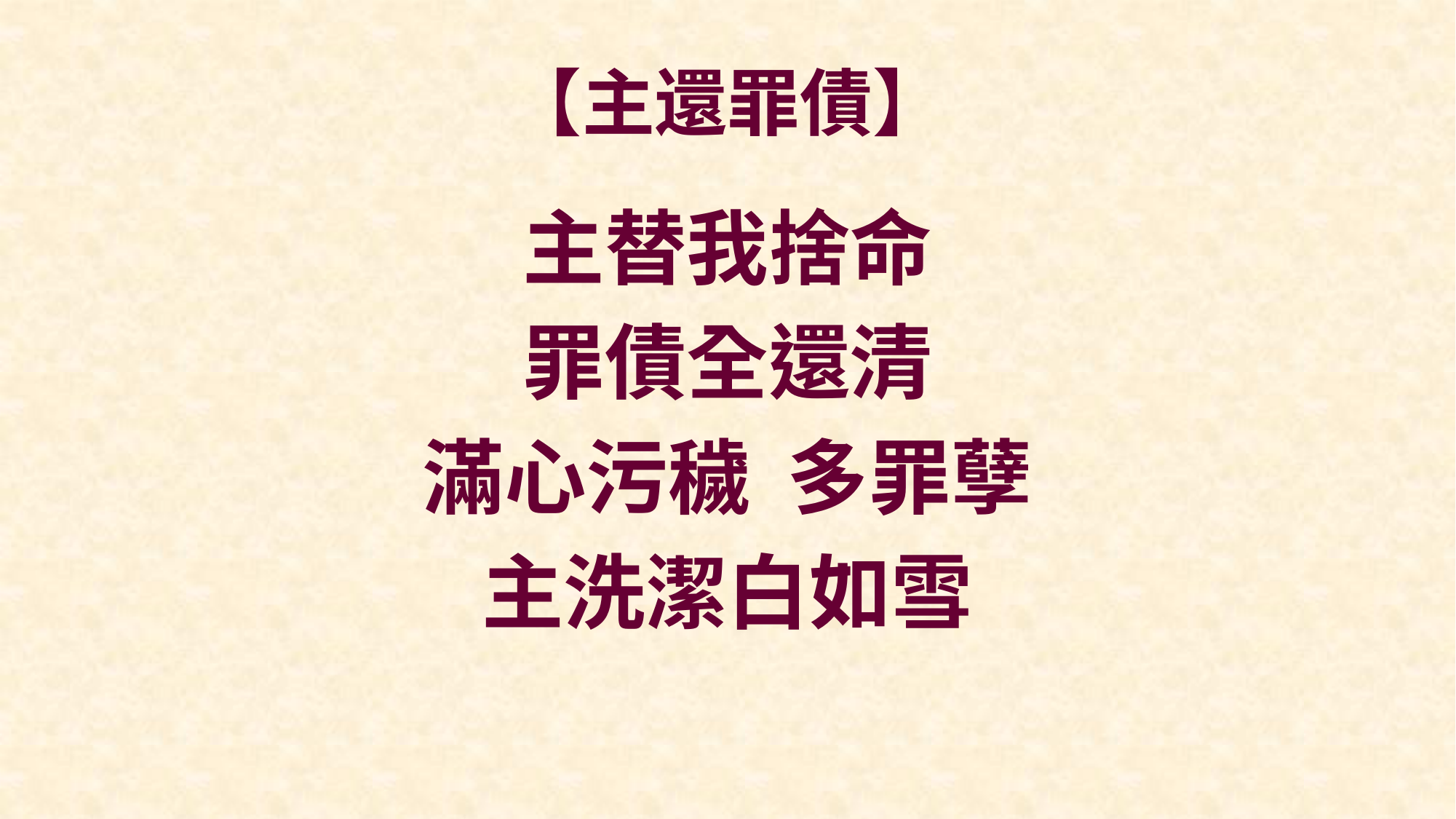

# 【主還罪債】
主替我捨命
罪債全還清
滿心污穢  多罪孽
主洗潔白如雪